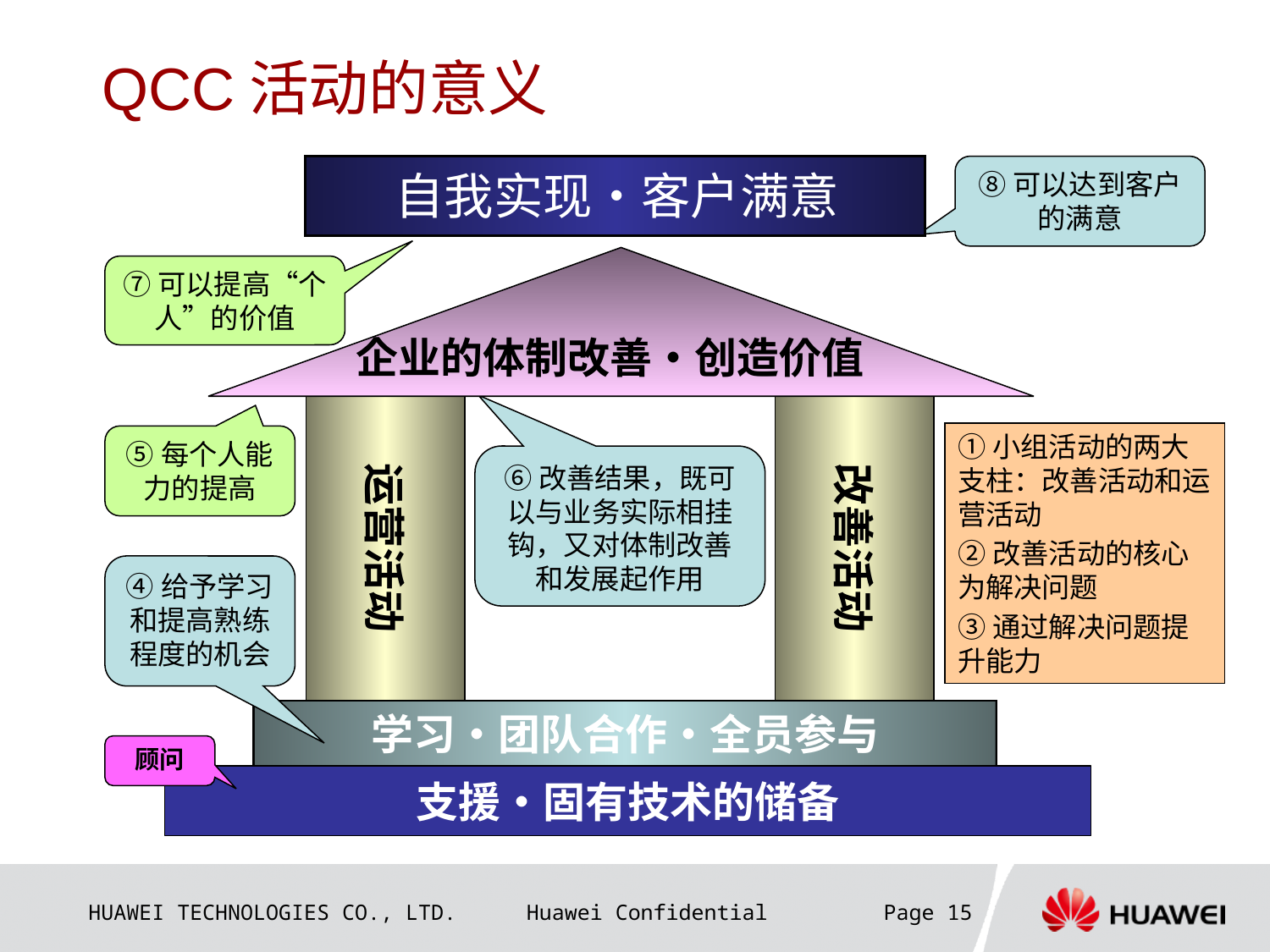

# QCC活动的意义

⑧可以达到客户的满意
自我实现・客户满意

⑦可以提高“个人”的价值
企业的体制改善・创造价值
运营活动
改善活动
①小组活动的两大支柱：改善活动和运营活动
②改善活动的核心为解决问题
③通过解决问题提升能力
⑤每个人能力的提高

⑥改善结果，既可以与业务实际相挂钩，又对体制改善和发展起作用
④给予学习和提高熟练程度的机会

学习・团队合作・全员参与
顾问
支援・固有技术的储备
Page 15